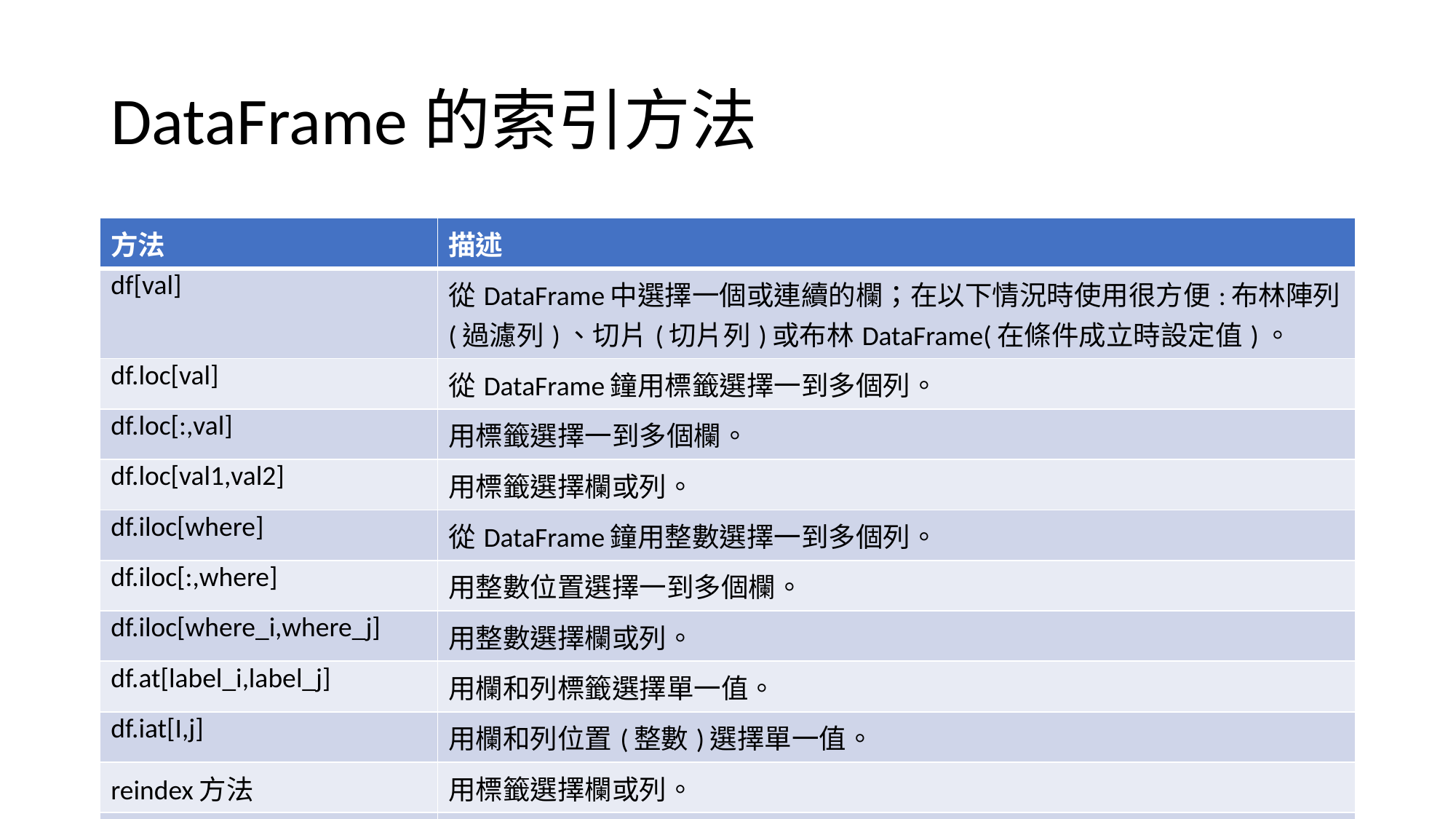

# DataFrame的索引方法
| 方法 | 描述 |
| --- | --- |
| df[val] | 從DataFrame中選擇一個或連續的欄；在以下情況時使用很方便:布林陣列(過濾列)、切片(切片列)或布林DataFrame(在條件成立時設定值)。 |
| df.loc[val] | 從DataFrame鐘用標籤選擇一到多個列。 |
| df.loc[:,val] | 用標籤選擇一到多個欄。 |
| df.loc[val1,val2] | 用標籤選擇欄或列。 |
| df.iloc[where] | 從DataFrame鐘用整數選擇一到多個列。 |
| df.iloc[:,where] | 用整數位置選擇一到多個欄。 |
| df.iloc[where\_i,where\_j] | 用整數選擇欄或列。 |
| df.at[label\_i,label\_j] | 用欄和列標籤選擇單一值。 |
| df.iat[I,j] | 用欄和列位置(整數)選擇單一值。 |
| reindex方法 | 用標籤選擇欄或列。 |
| get\_value,set\_value方法 | 用欄和列標籤選擇單一值。 |